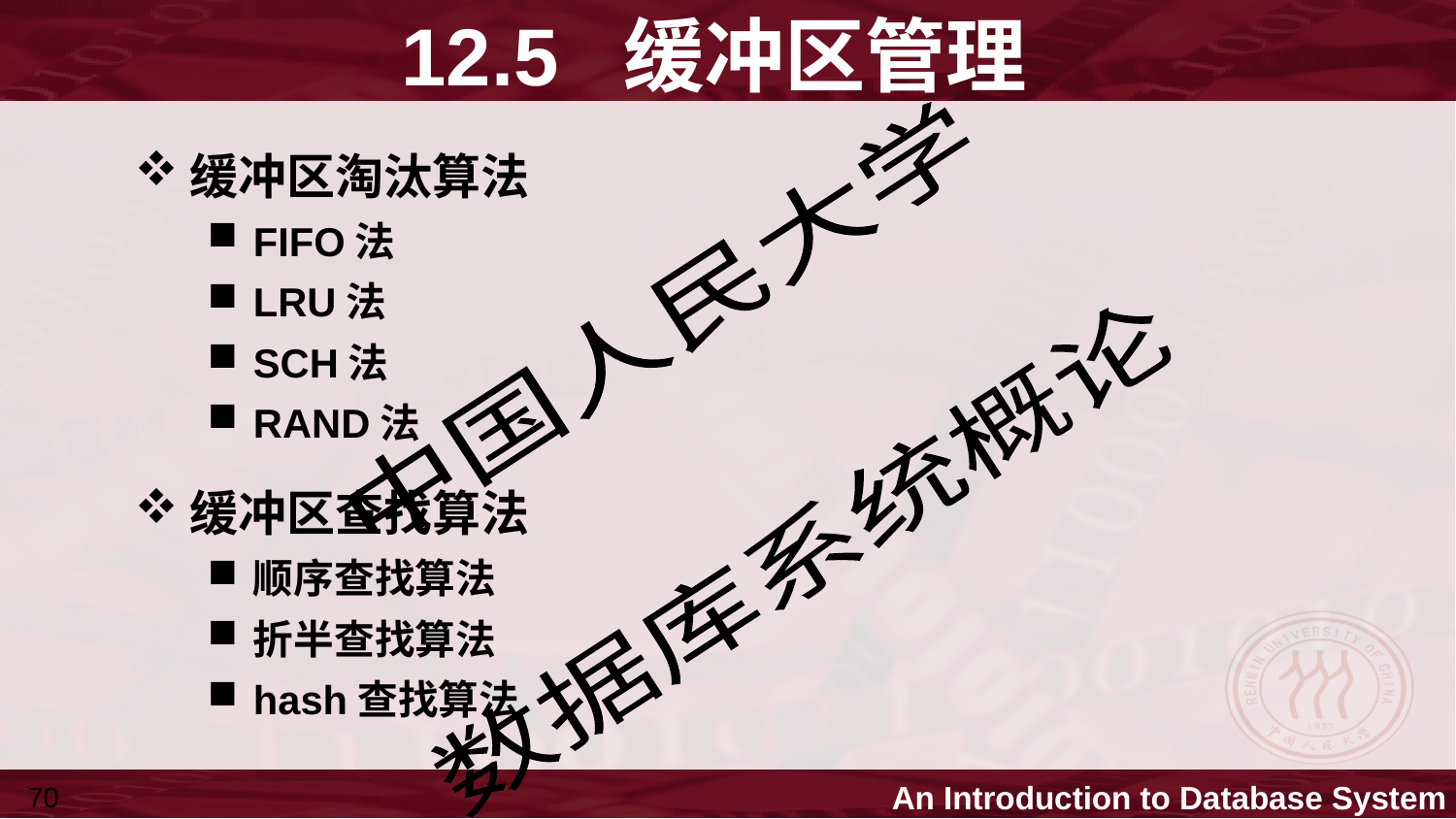

# 12.5  缓冲区管理
缓冲区淘汰算法
FIFO法
LRU法
SCH法
RAND法
缓冲区查找算法
顺序查找算法
折半查找算法
hash查找算法

70